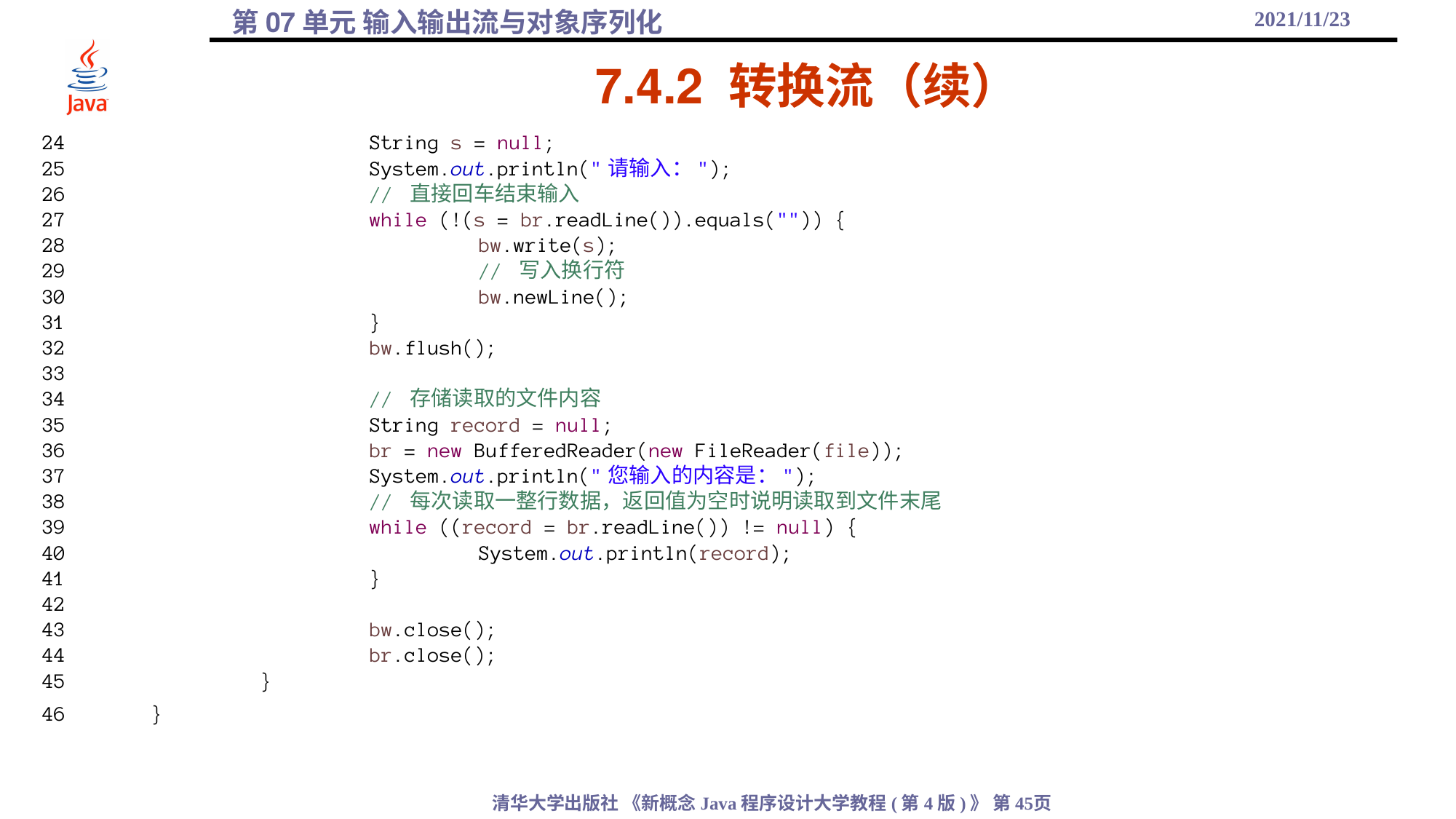

2021/11/23
# 7.4.2 转换流（续）
24			String s = null;
25			System.out.println("请输入：");
26			// 直接回车结束输入
27			while (!(s = br.readLine()).equals("")) {
28				bw.write(s);
29				// 写入换行符
30				bw.newLine();
31			}
32			bw.flush();
33
34			// 存储读取的文件内容
35			String record = null;
36			br = new BufferedReader(new FileReader(file));
37			System.out.println("您输入的内容是：");
38			// 每次读取一整行数据，返回值为空时说明读取到文件末尾
39			while ((record = br.readLine()) != null) {
40				System.out.println(record);
41			}
42
43			bw.close();
44			br.close();
45		}
46	}